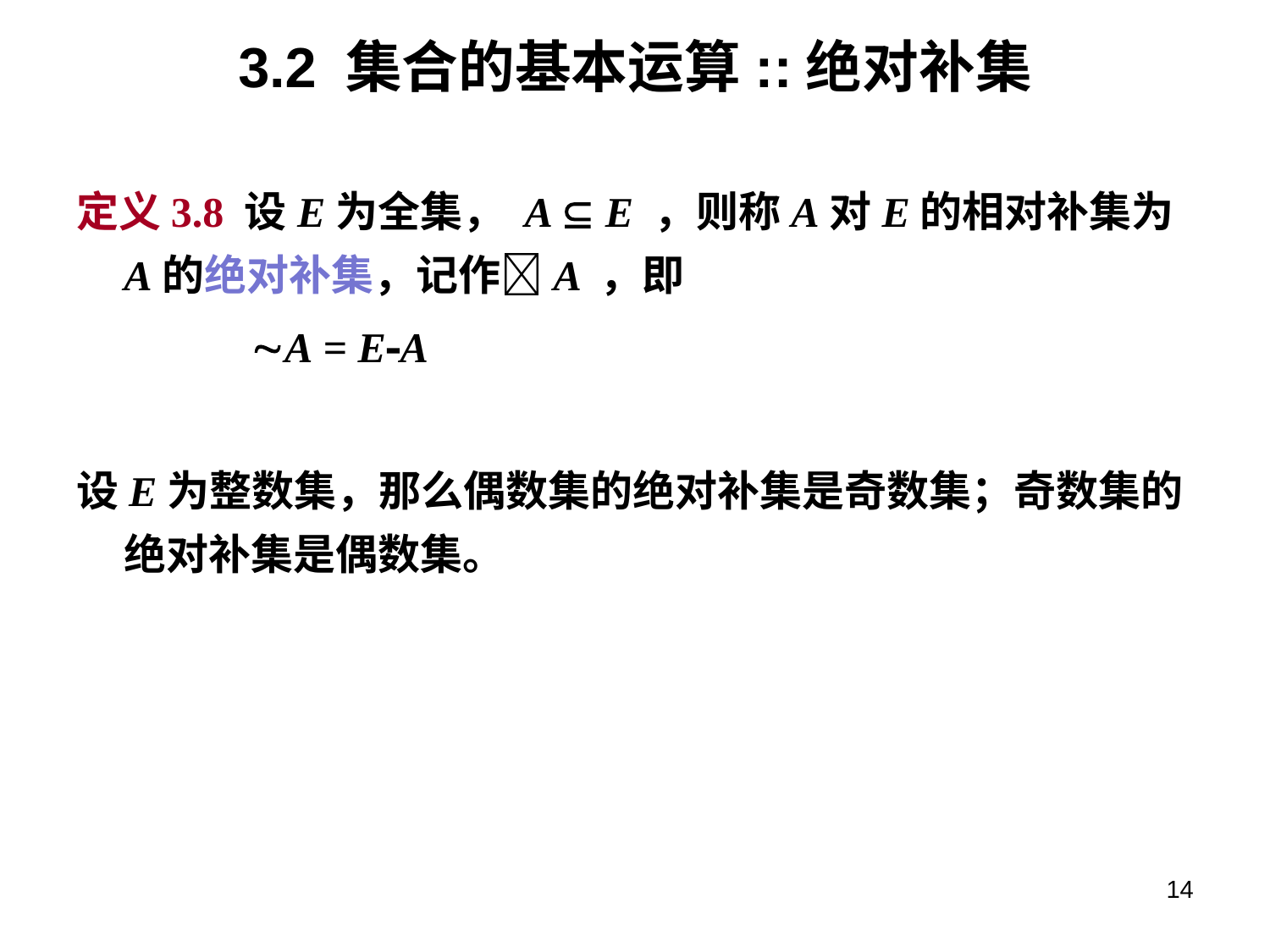

# 3.2 集合的基本运算::绝对补集
定义3.8 设E为全集， A ⊆ E ，则称A对E的相对补集为A的绝对补集，记作∼A ，即
		∼A = E−A

设E为整数集，那么偶数集的绝对补集是奇数集；奇数集的绝对补集是偶数集。
14